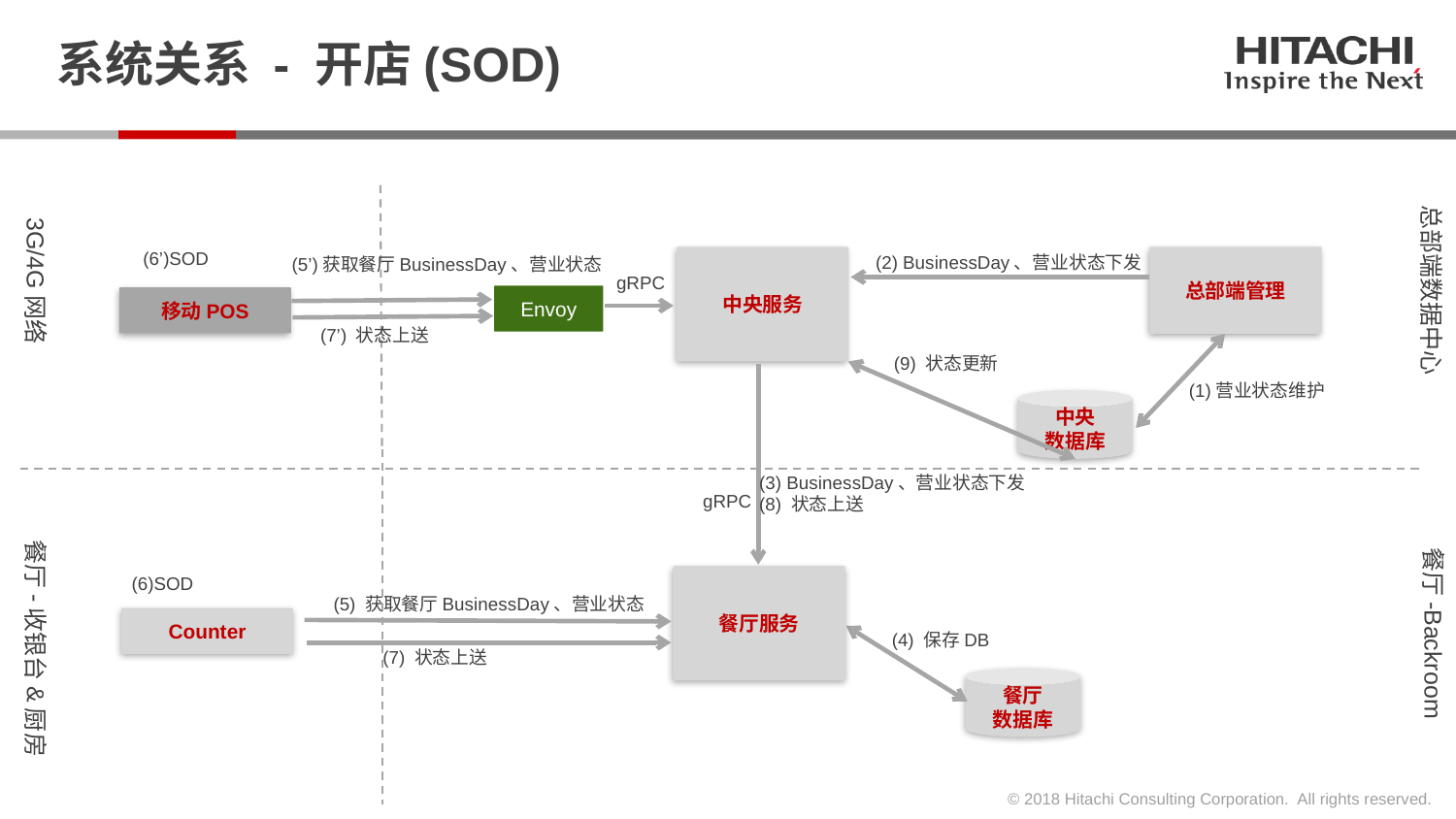

# 系统关系 - 开店(SOD)
总部端数据中心
3G/4G网络
(6’)SOD
(2) BusinessDay、营业状态下发
(5’)获取餐厅BusinessDay、营业状态
中央服务
总部端管理
gRPC
Envoy
移动POS
(7’) 状态上送
(9) 状态更新
(1)营业状态维护
中央
数据库
(3) BusinessDay、营业状态下发
(8) 状态上送
gRPC
餐厅-收银台&厨房
餐厅-Backroom
(6)SOD
餐厅服务
(5) 获取餐厅BusinessDay、营业状态
Counter
(4) 保存DB
(7) 状态上送
餐厅
数据库